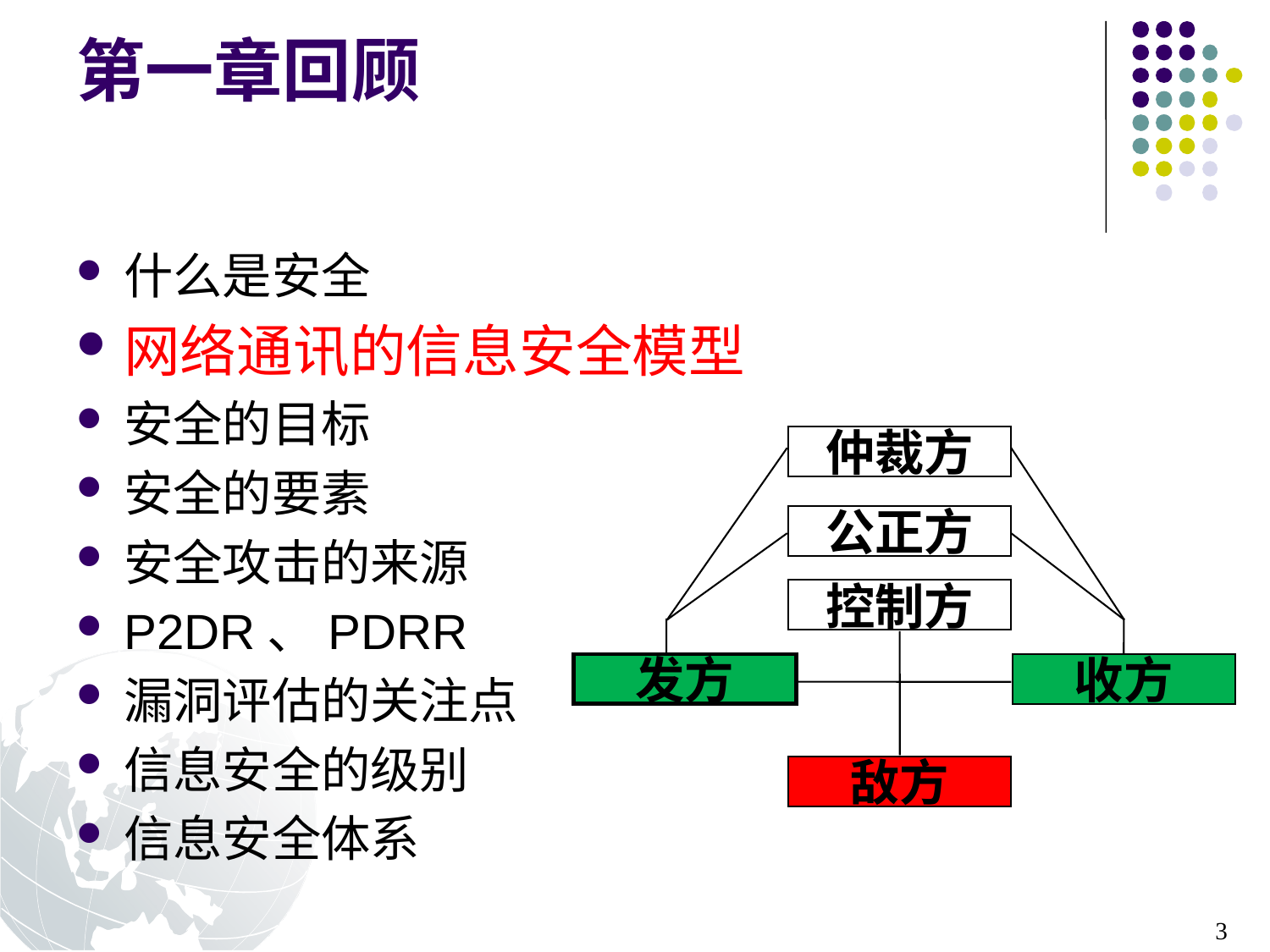

# 第一章回顾
什么是安全
网络通讯的信息安全模型
安全的目标
安全的要素
安全攻击的来源
P2DR、PDRR
漏洞评估的关注点
信息安全的级别
信息安全体系
仲裁方

公正方

控制方

发方
收方

敌方